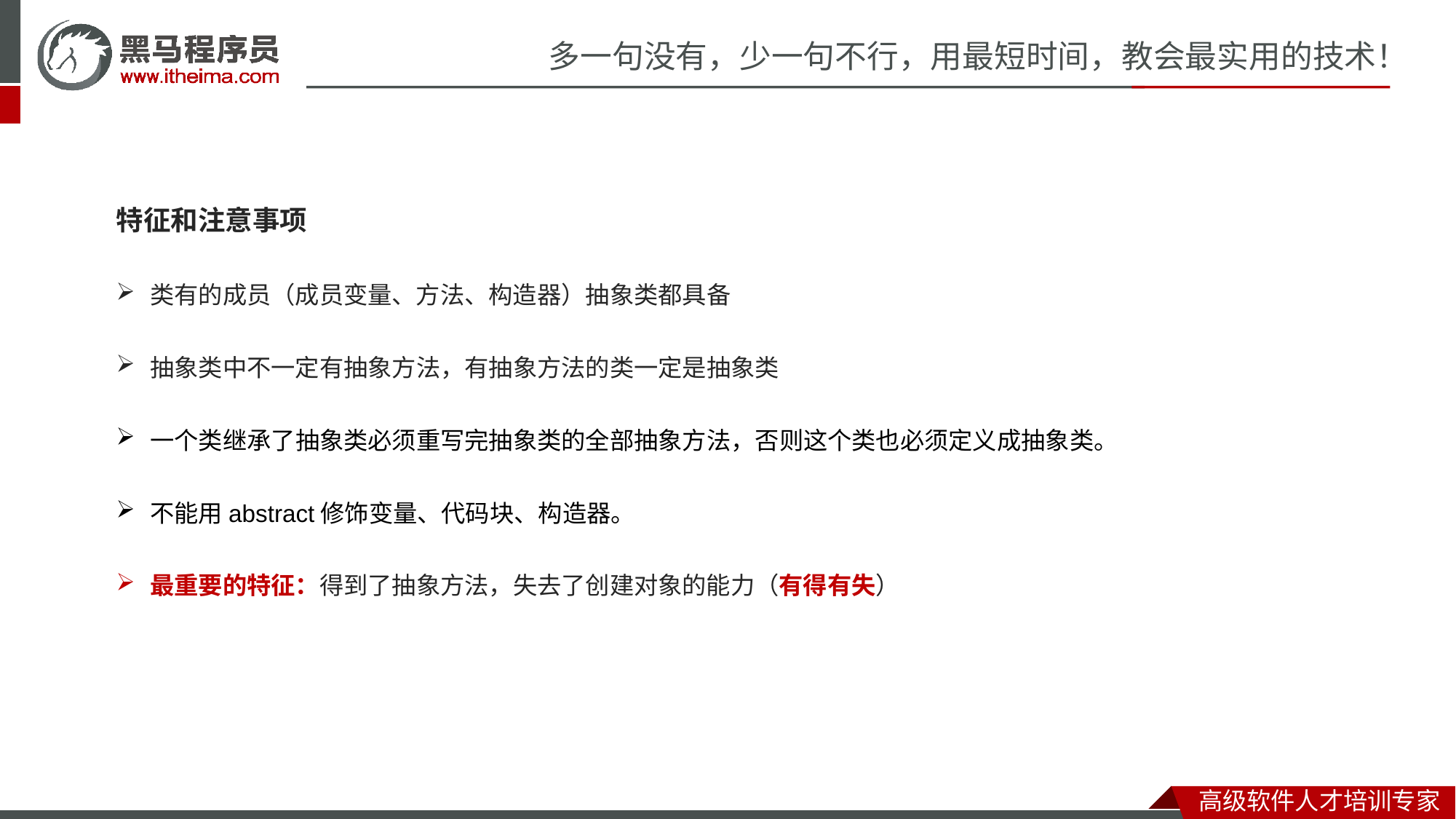

特征和注意事项
类有的成员（成员变量、方法、构造器）抽象类都具备
抽象类中不一定有抽象方法，有抽象方法的类一定是抽象类
一个类继承了抽象类必须重写完抽象类的全部抽象方法，否则这个类也必须定义成抽象类。
不能用abstract修饰变量、代码块、构造器。
最重要的特征：得到了抽象方法，失去了创建对象的能力（有得有失）